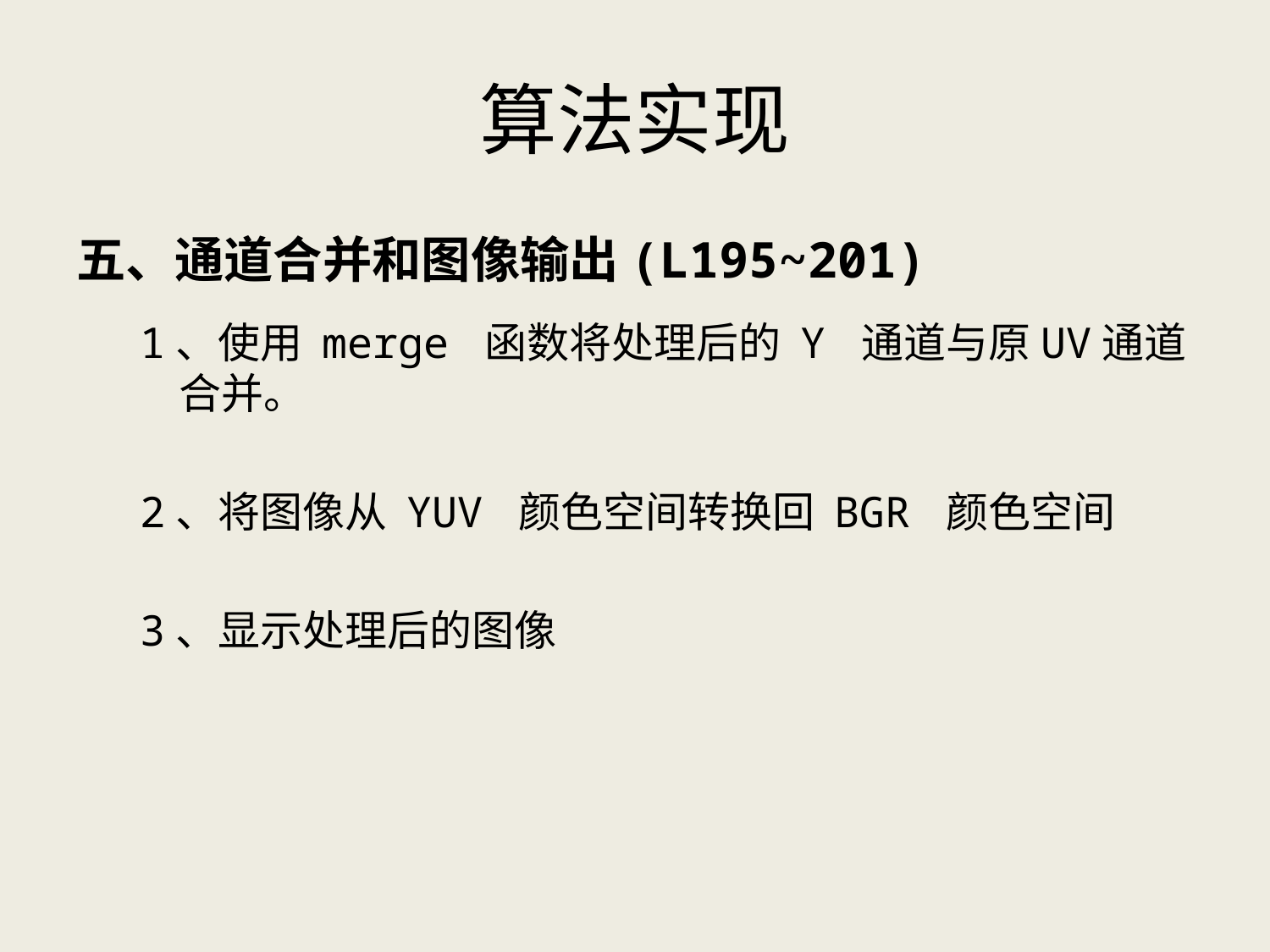

# 算法实现
五、通道合并和图像输出(L195~201)

1、使用 merge 函数将处理后的 Y 通道与原UV通道合并。

2、将图像从 YUV 颜色空间转换回 BGR 颜色空间

3、显示处理后的图像